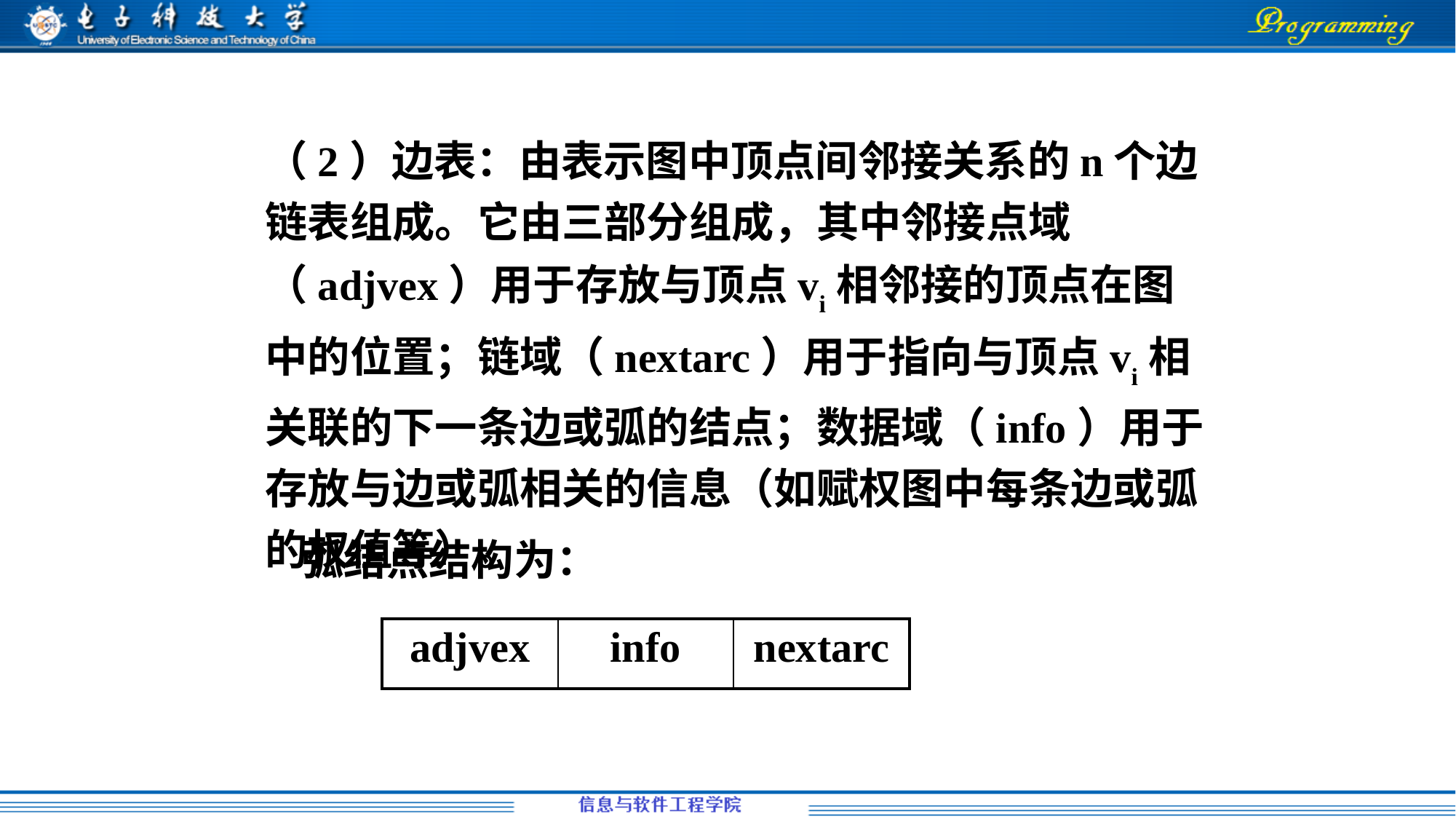

（2）边表：由表示图中顶点间邻接关系的n个边链表组成。它由三部分组成，其中邻接点域（adjvex）用于存放与顶点vi相邻接的顶点在图中的位置；链域（nextarc）用于指向与顶点vi相关联的下一条边或弧的结点；数据域（info）用于存放与边或弧相关的信息（如赋权图中每条边或弧的权值等）。
弧结点结构为：
| adjvex | info | nextarc |
| --- | --- | --- |